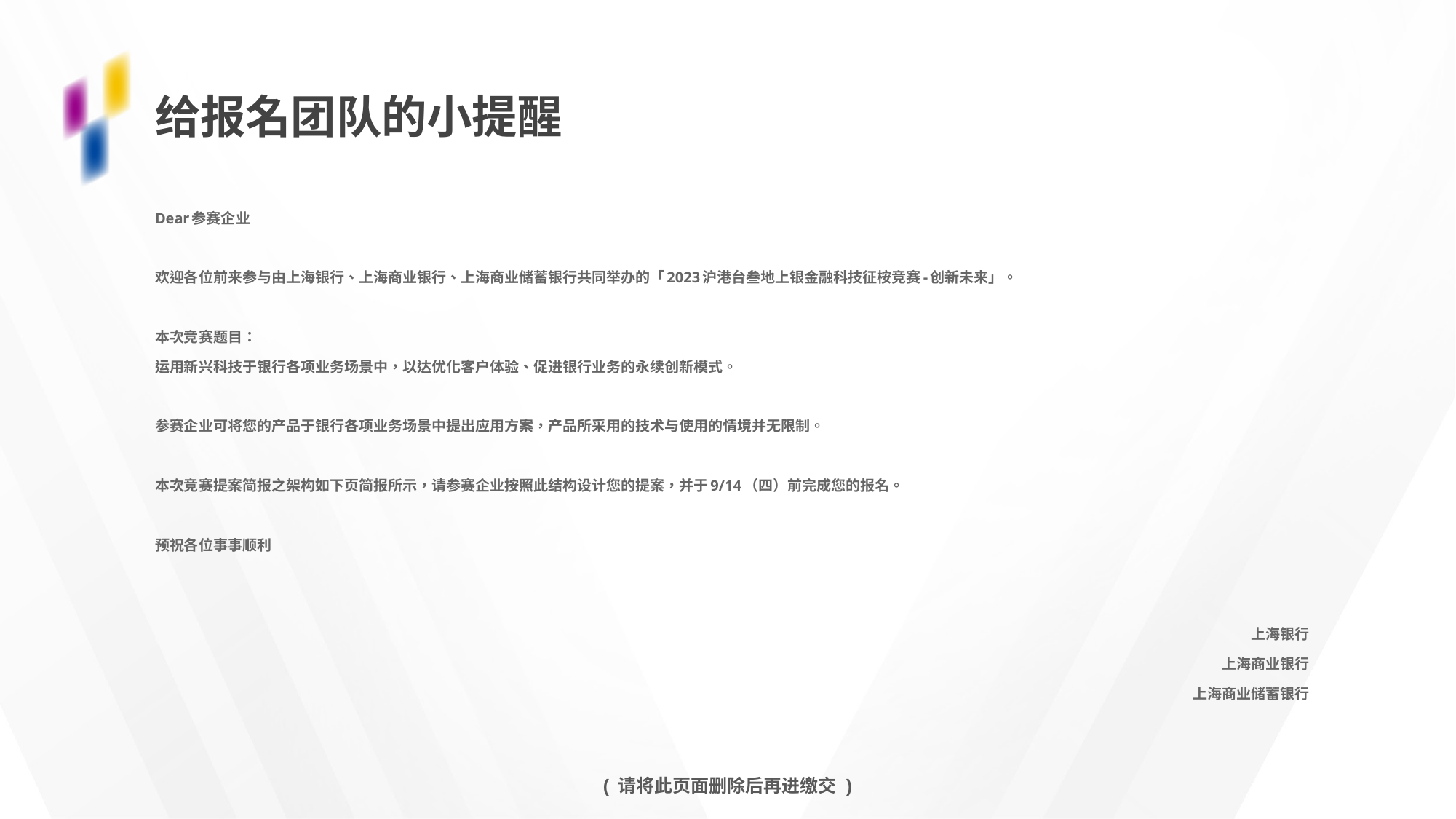

# 给报名团队的小提醒
Dear参赛企业

欢迎各位前来参与由上海银行、上海商业银行、上海商业储蓄银行共同举办的「2023沪港台叁地上银金融科技征桉竞赛-创新未来」。

本次竞赛题目：
运用新兴科技于银行各项业务场景中，以达优化客户体验、促进银行业务的永续创新模式。

参赛企业可将您的产品于银行各项业务场景中提出应用方案，产品所采用的技术与使用的情境并无限制。

本次竞赛提案简报之架构如下页简报所示，请参赛企业按照此结构设计您的提案，并于9/14（四）前完成您的报名。

预祝各位事事顺利

							上海银行
							上海商业银行
							上海商业储蓄银行
( 请将此页面删除后再进缴交 )

							上海銀行
							上海商業銀行
							上海商業儲蓄銀行